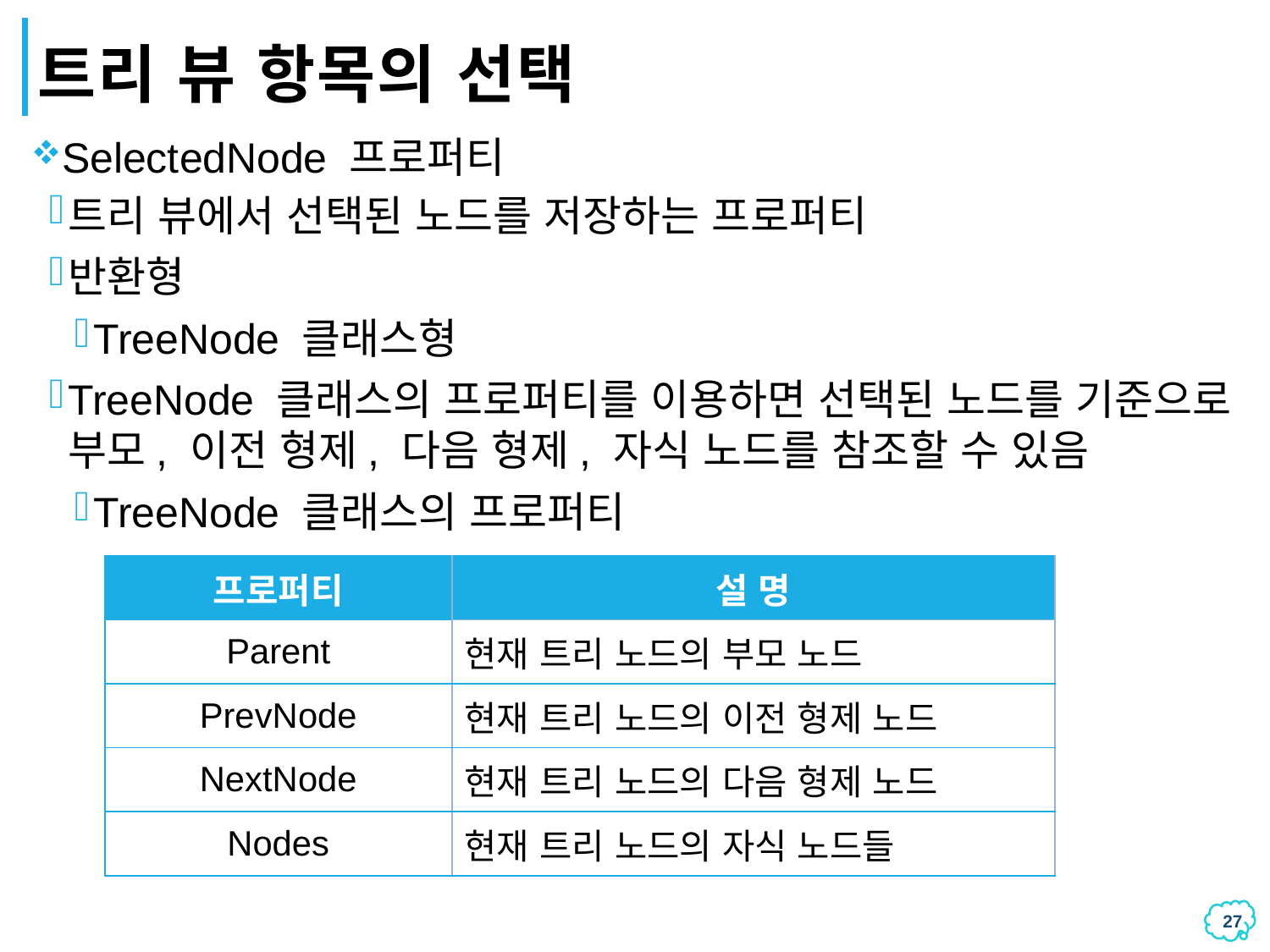

# 트리 뷰 항목의 선택
SelectedNode 프로퍼티
트리 뷰에서 선택된 노드를 저장하는 프로퍼티
반환형
TreeNode 클래스형
TreeNode 클래스의 프로퍼티를 이용하면 선택된 노드를 기준으로 부모, 이전 형제, 다음 형제, 자식 노드를 참조할 수 있음
TreeNode 클래스의 프로퍼티
| 프로퍼티 | 설 명 |
| --- | --- |
| Parent | 현재 트리 노드의 부모 노드 |
| PrevNode | 현재 트리 노드의 이전 형제 노드 |
| NextNode | 현재 트리 노드의 다음 형제 노드 |
| Nodes | 현재 트리 노드의 자식 노드들 |
27